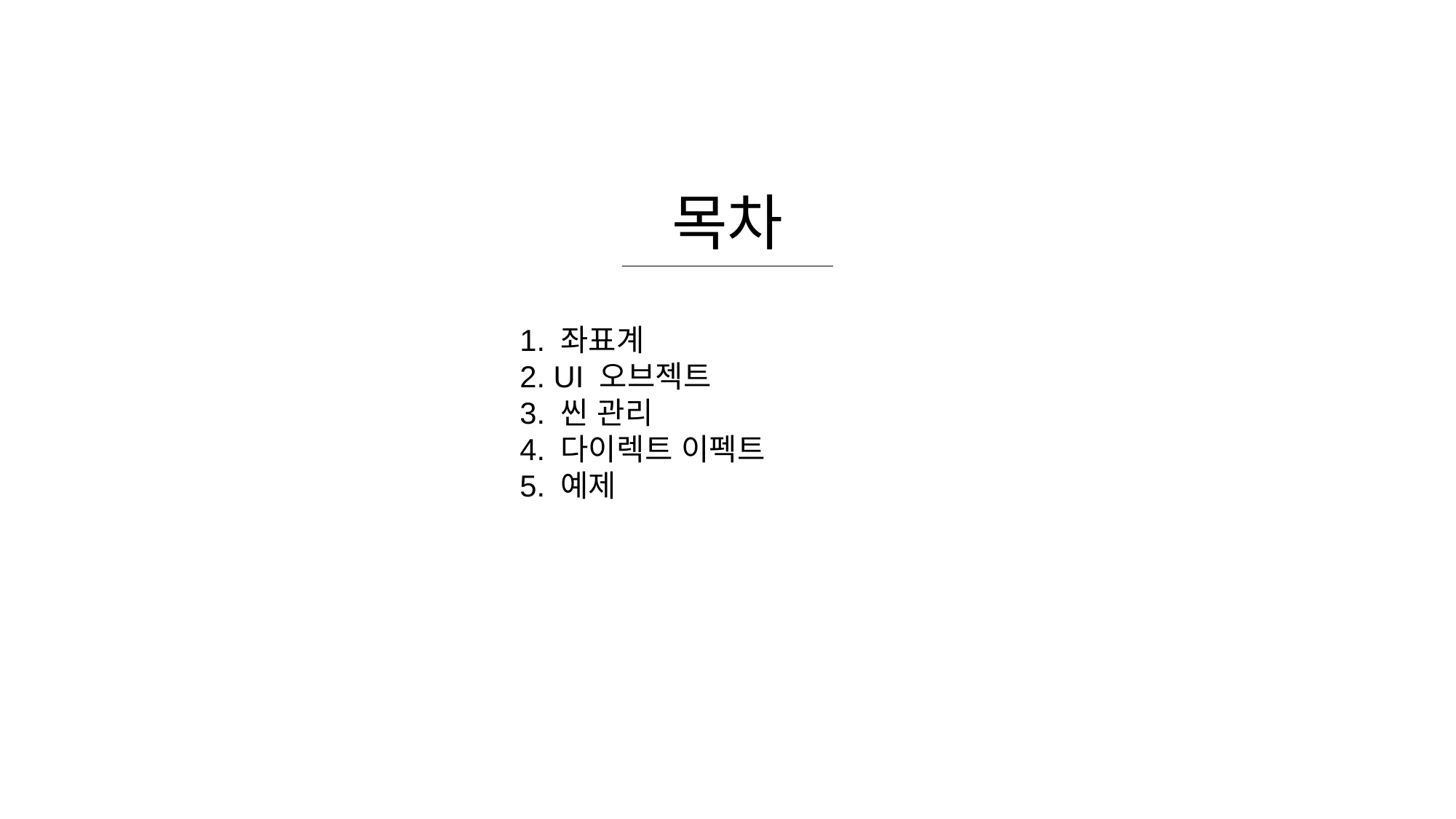

목차
1. 좌표계
2. UI 오브젝트
3. 씬 관리
4. 다이렉트 이펙트
5. 예제